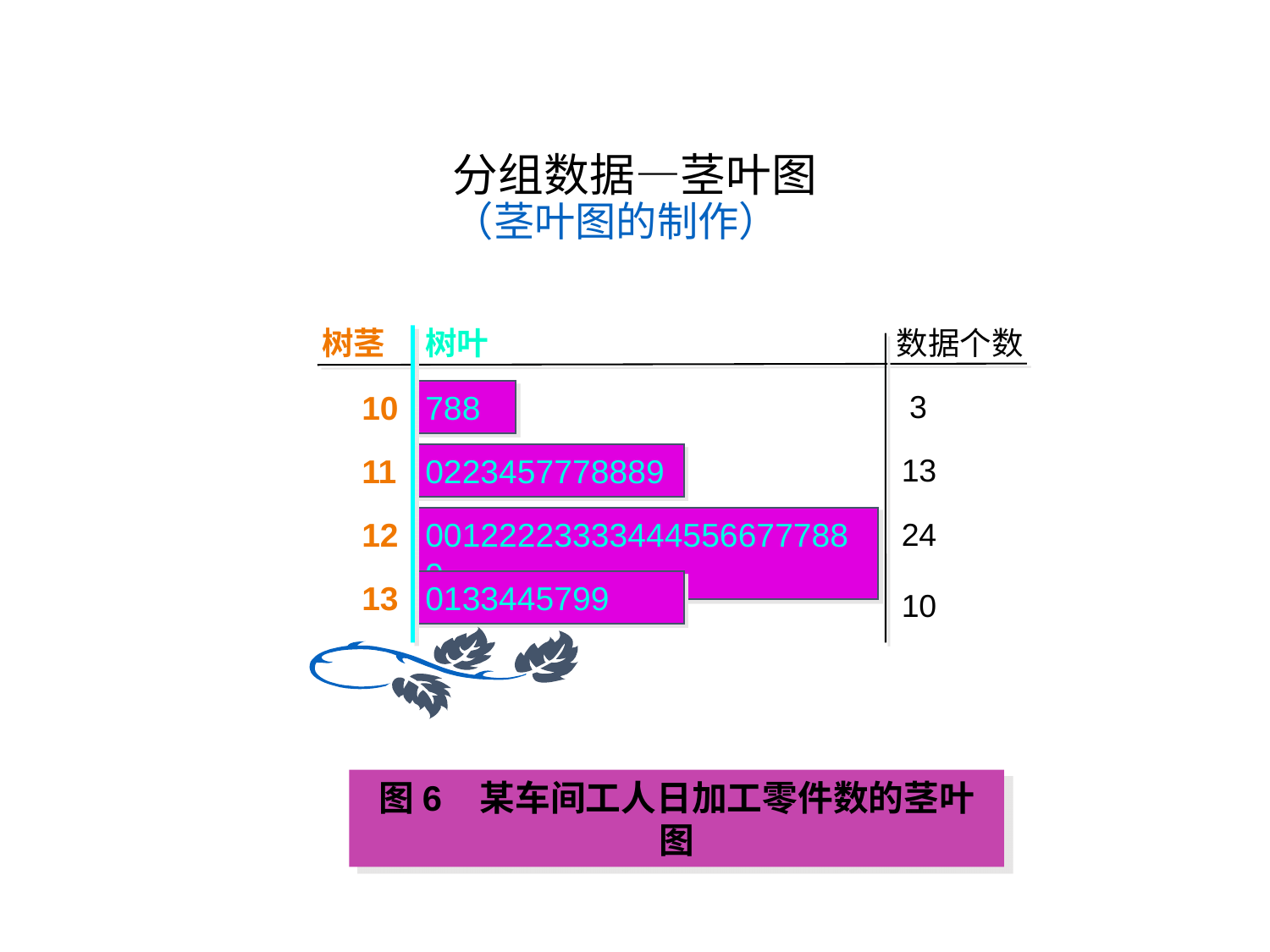

# 分组数据—茎叶图 （茎叶图的制作）
树茎
树叶
数据个数

10
11
12
13
788
3
13
24
10
0223457778889
001222233334445566777889
0133445799

图6   某车间工人日加工零件数的茎叶图